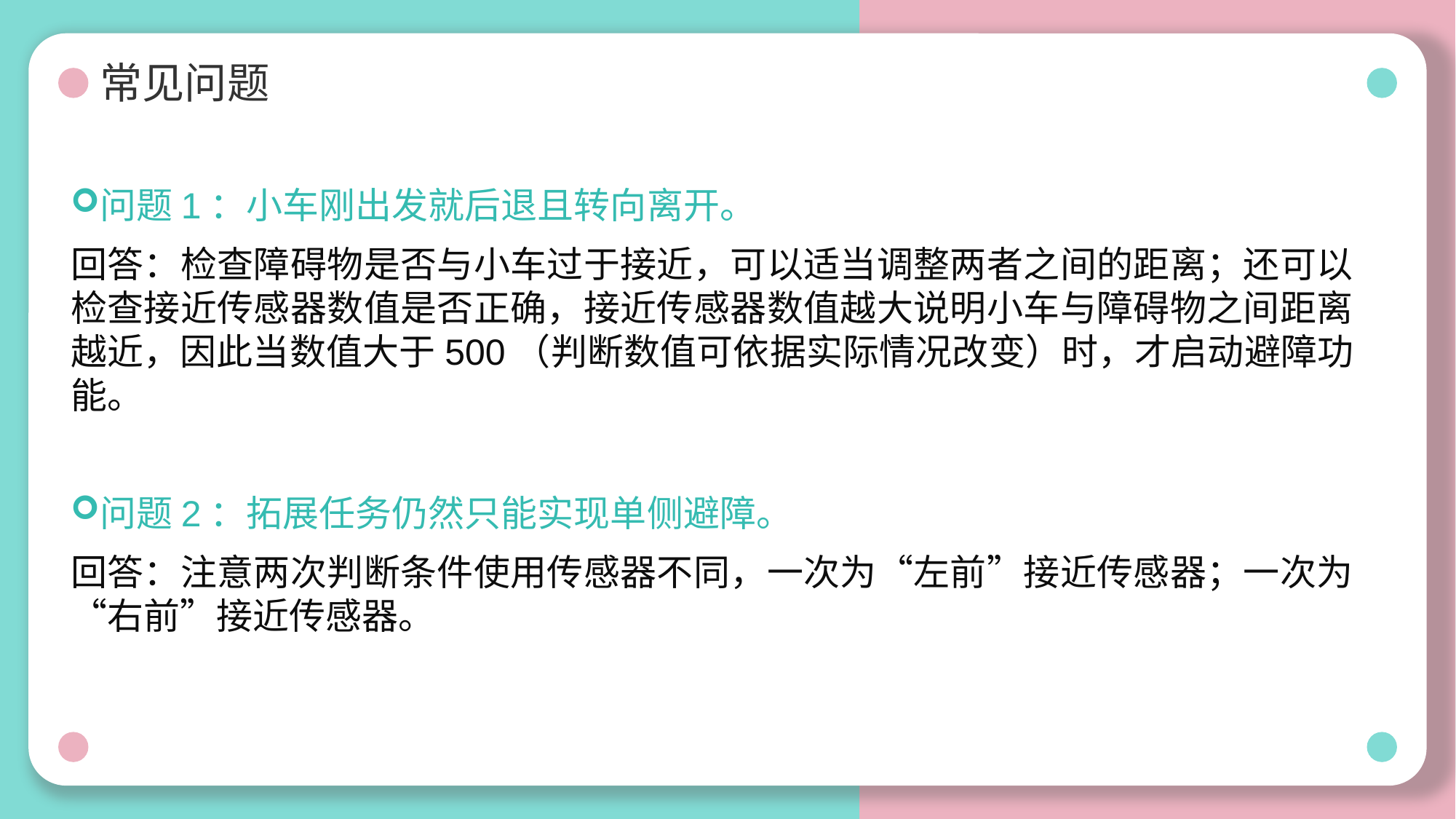

# 常见问题
问题1：小车刚出发就后退且转向离开。
回答：检查障碍物是否与小车过于接近，可以适当调整两者之间的距离；还可以检查接近传感器数值是否正确，接近传感器数值越大说明小车与障碍物之间距离越近，因此当数值大于500（判断数值可依据实际情况改变）时，才启动避障功能。

问题2：拓展任务仍然只能实现单侧避障。
回答：注意两次判断条件使用传感器不同，一次为“左前”接近传感器；一次为“右前”接近传感器。